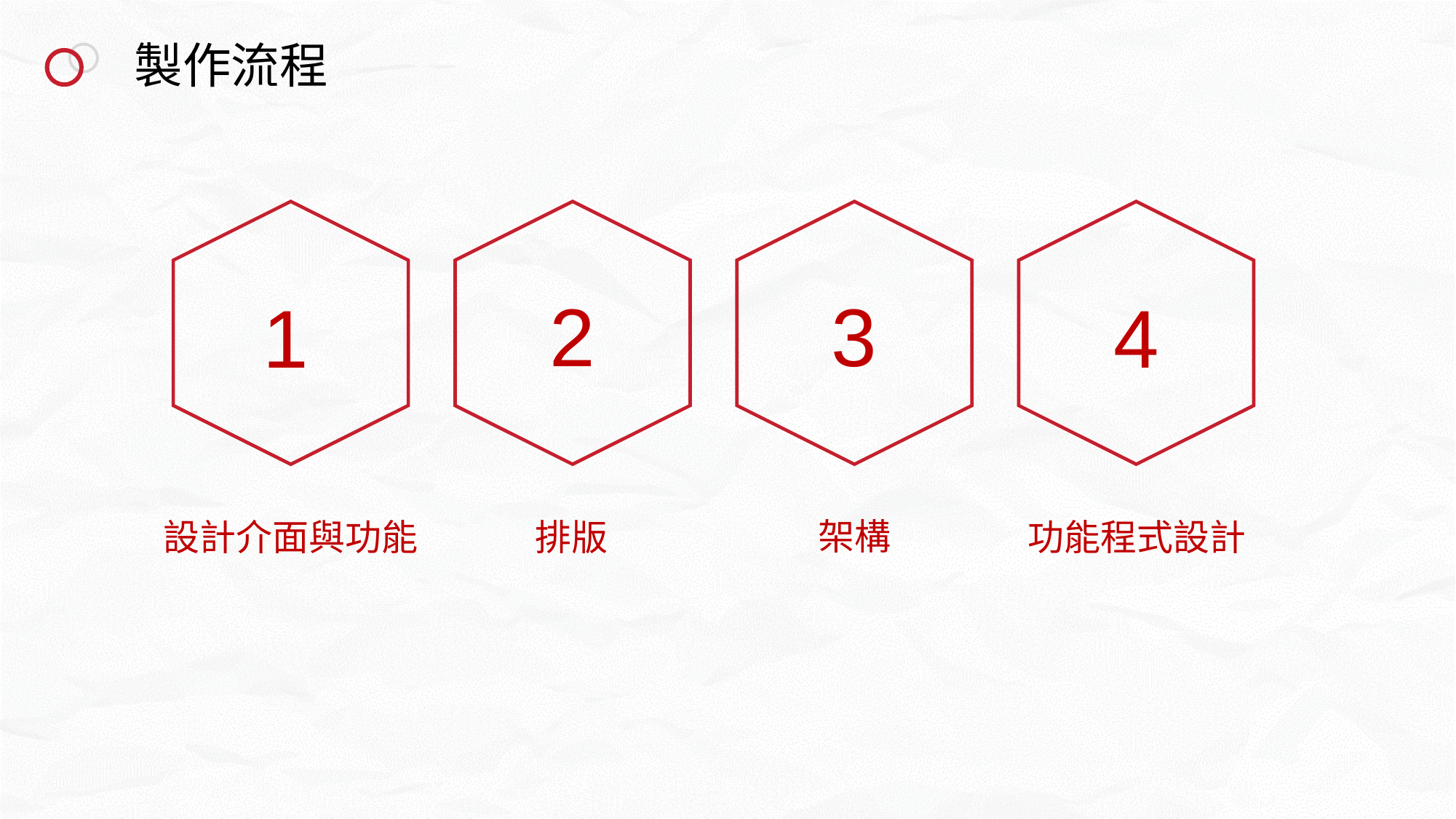

製作流程

2
3
4
1
架構
設計介面與功能
排版
功能程式設計